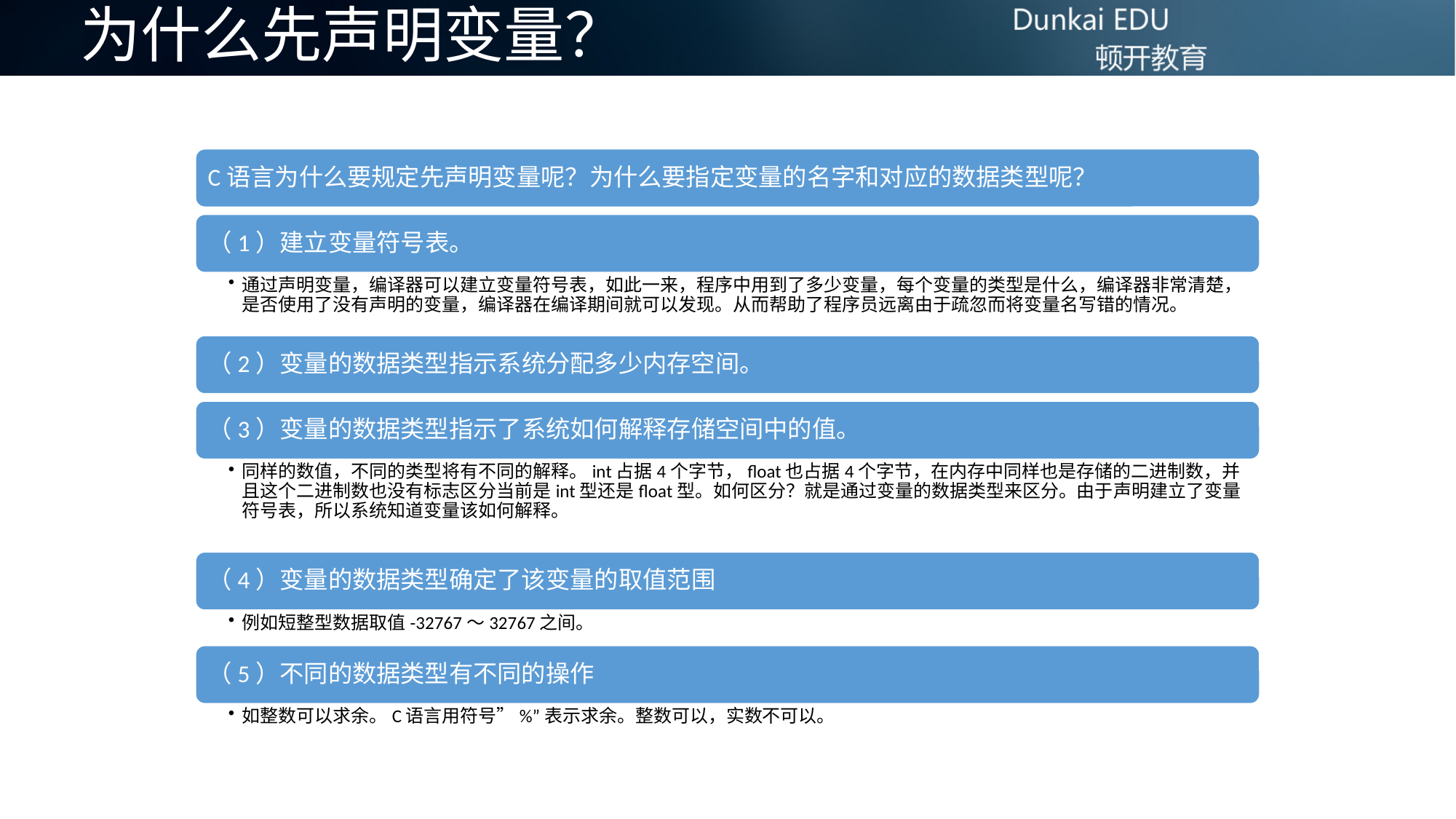

# 为什么先声明变量？
C语言为什么要规定先声明变量呢？为什么要指定变量的名字和对应的数据类型呢？
（1）建立变量符号表。
通过声明变量，编译器可以建立变量符号表，如此一来，程序中用到了多少变量，每个变量的类型是什么，编译器非常清楚，是否使用了没有声明的变量，编译器在编译期间就可以发现。从而帮助了程序员远离由于疏忽而将变量名写错的情况。
（2）变量的数据类型指示系统分配多少内存空间。
（3）变量的数据类型指示了系统如何解释存储空间中的值。
同样的数值，不同的类型将有不同的解释。int占据4个字节，float也占据4个字节，在内存中同样也是存储的二进制数，并且这个二进制数也没有标志区分当前是int型还是float型。如何区分？就是通过变量的数据类型来区分。由于声明建立了变量符号表，所以系统知道变量该如何解释。
（4）变量的数据类型确定了该变量的取值范围
例如短整型数据取值-32767～32767之间。
（5）不同的数据类型有不同的操作
如整数可以求余。C语言用符号”%”表示求余。整数可以，实数不可以。